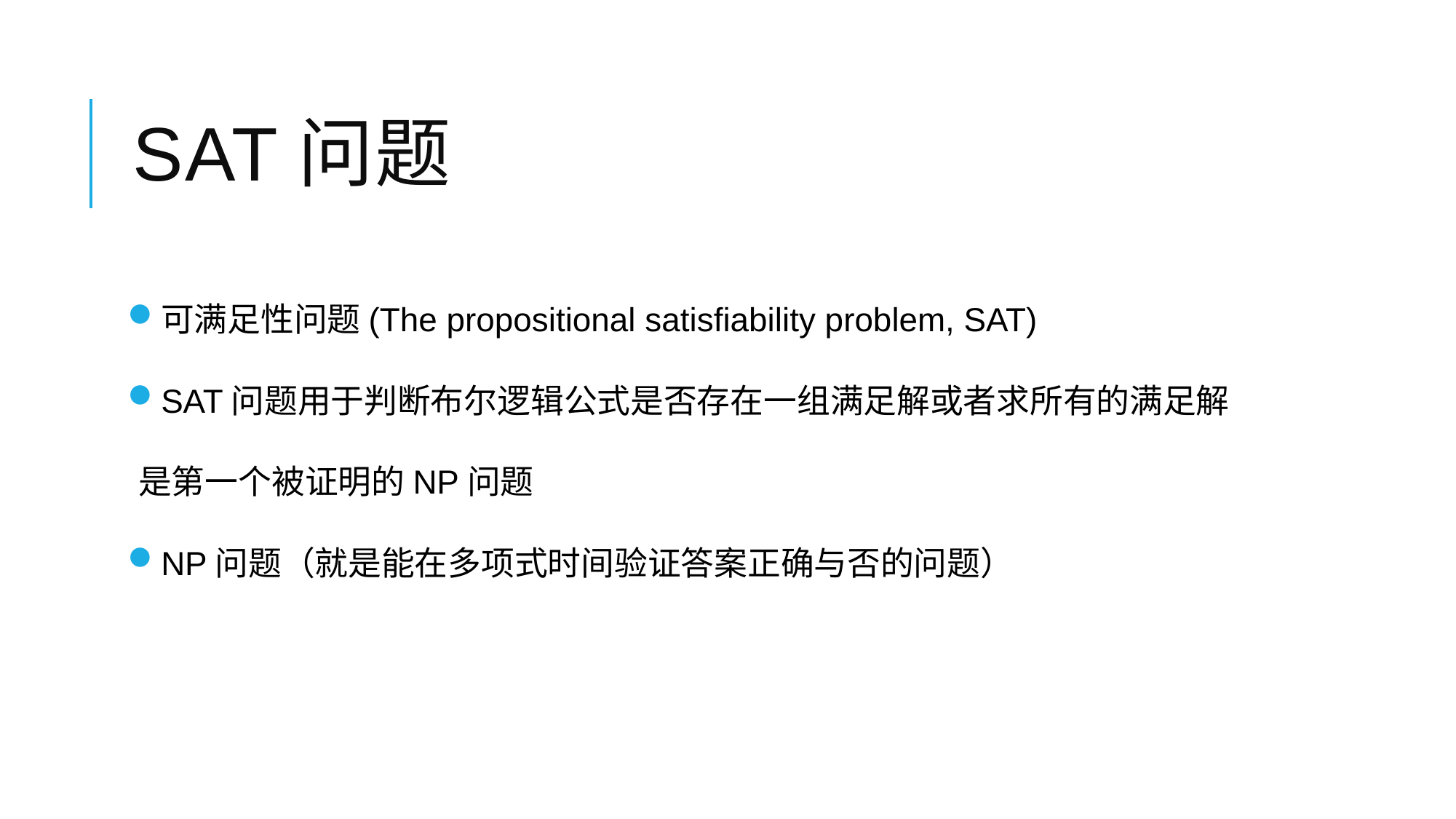

# SAT问题
可满足性问题(The propositional satisfiability problem, SAT)
SAT问题用于判断布尔逻辑公式是否存在一组满足解或者求所有的满足解
是第一个被证明的NP问题
NP问题（就是能在多项式时间验证答案正确与否的问题）